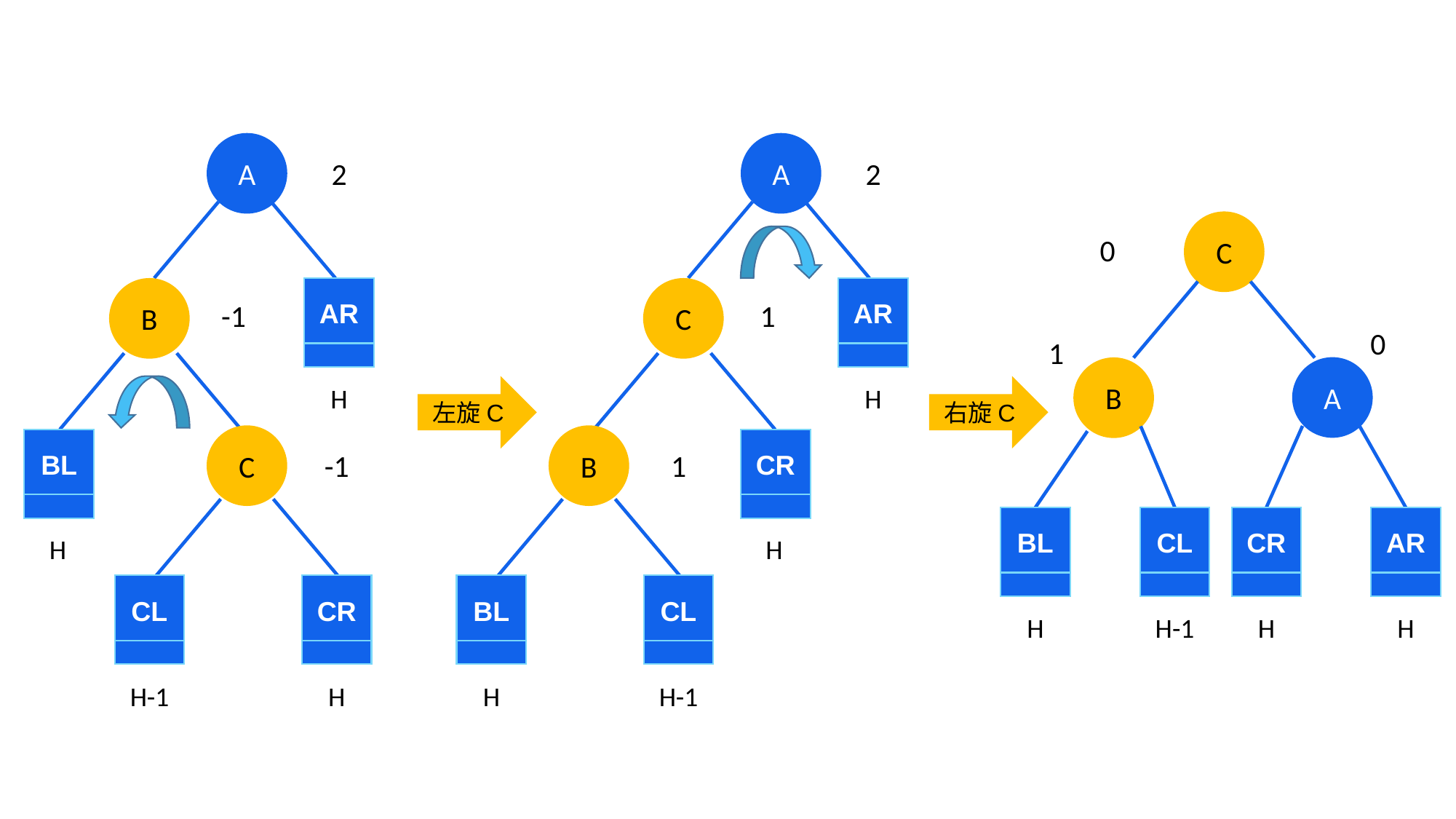

A
A
2
2
C

0
B
AR

H
C
AR

H
-1
1
0
1
A
B

左旋C
右旋C
C
B
1
BL

H
CL

H-1
CR

H
AR

H
BL

H
CL

H-1
BL

CR

H
-1
H
CL

H-1
CR

H